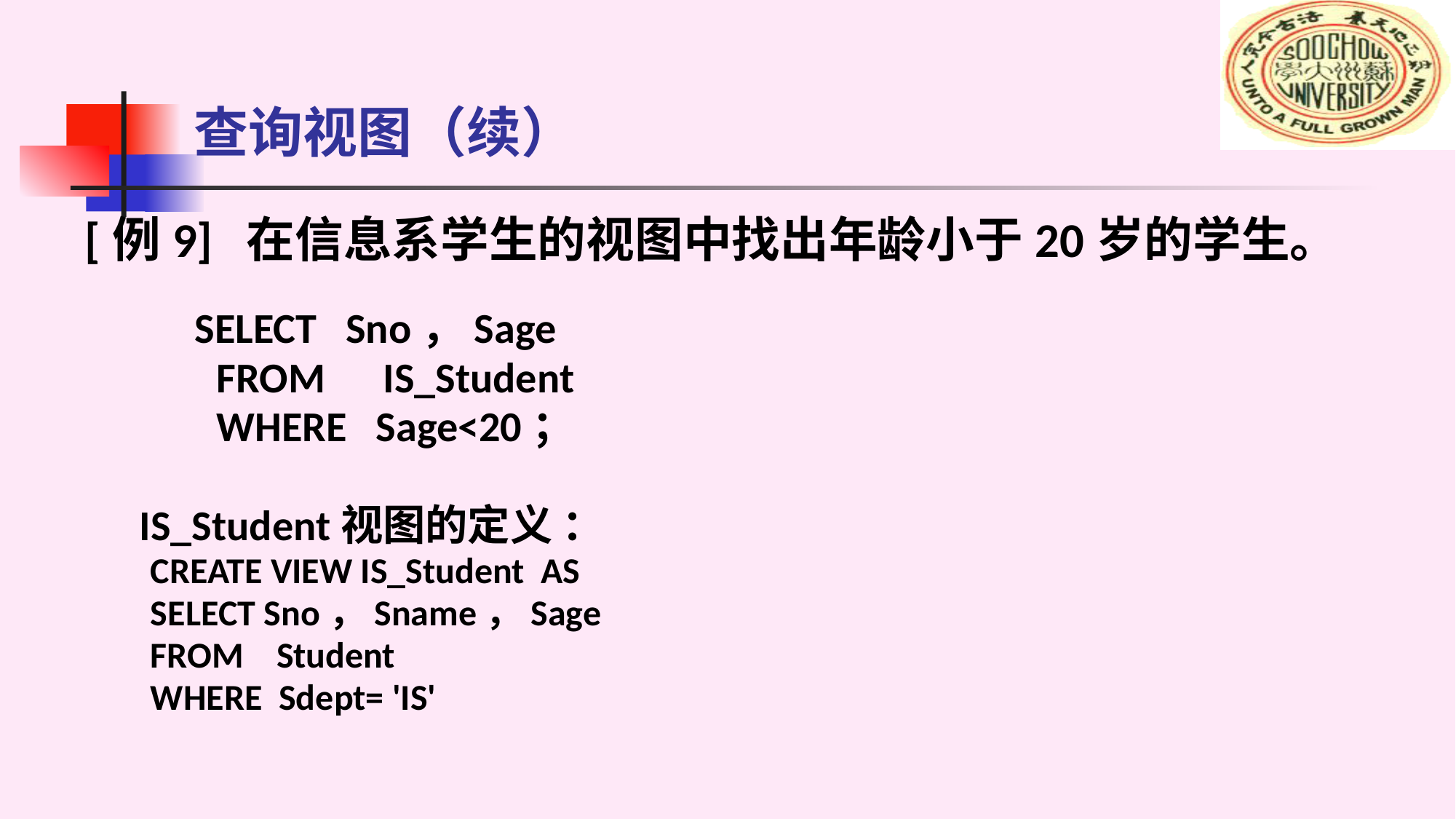

# 查询视图（续）
[例9]  在信息系学生的视图中找出年龄小于20岁的学生。

        SELECT   Sno，Sage
        FROM      IS_Student
        WHERE   Sage<20；

IS_Student视图的定义 ：
        CREATE VIEW IS_Student  AS
        SELECT Sno，Sname，Sage
        FROM    Student
        WHERE  Sdept= 'IS'